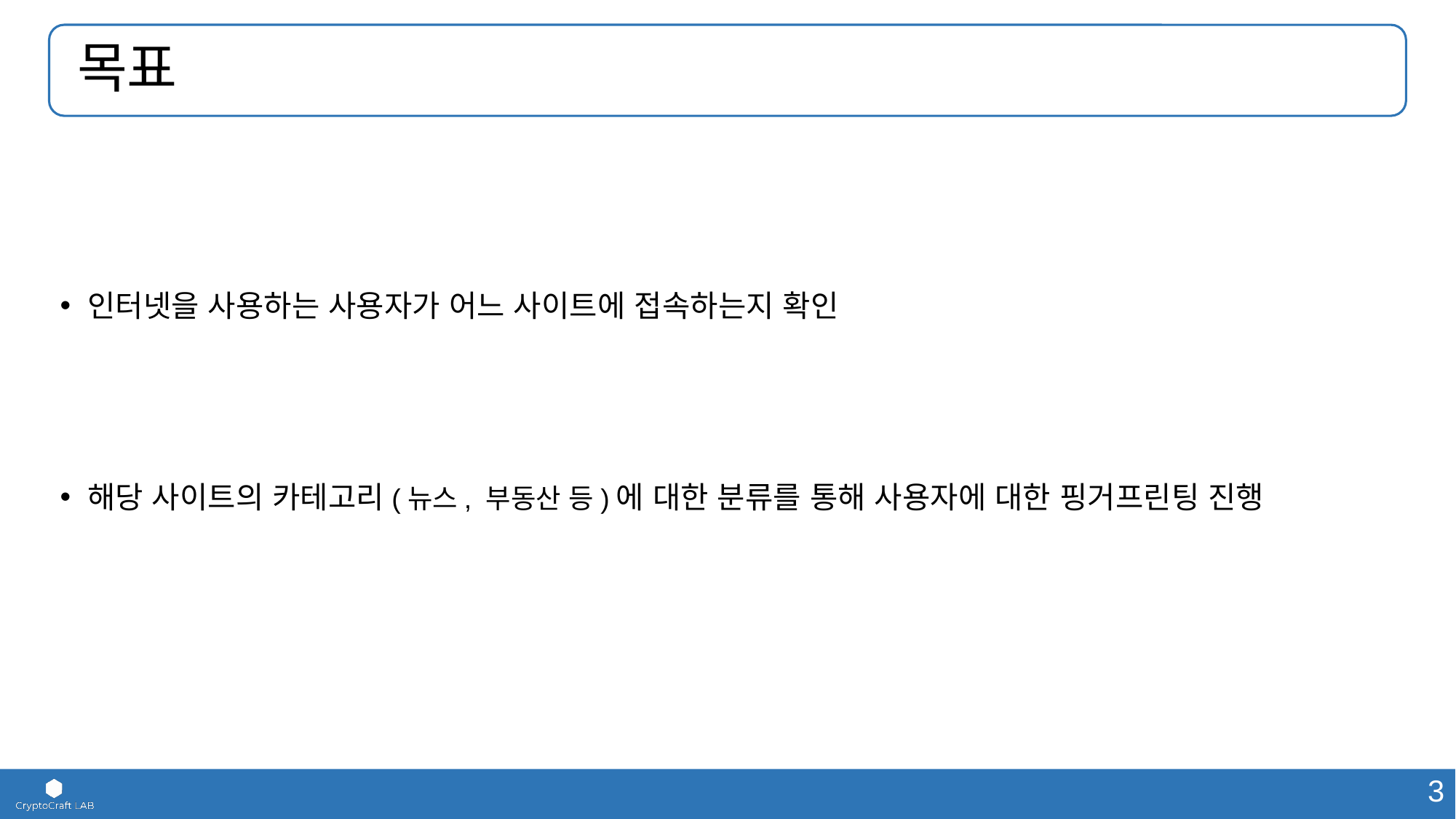

# 목표

인터넷을 사용하는 사용자가 어느 사이트에 접속하는지 확인

해당 사이트의 카테고리(뉴스, 부동산 등)에 대한 분류를 통해 사용자에 대한 핑거프린팅 진행